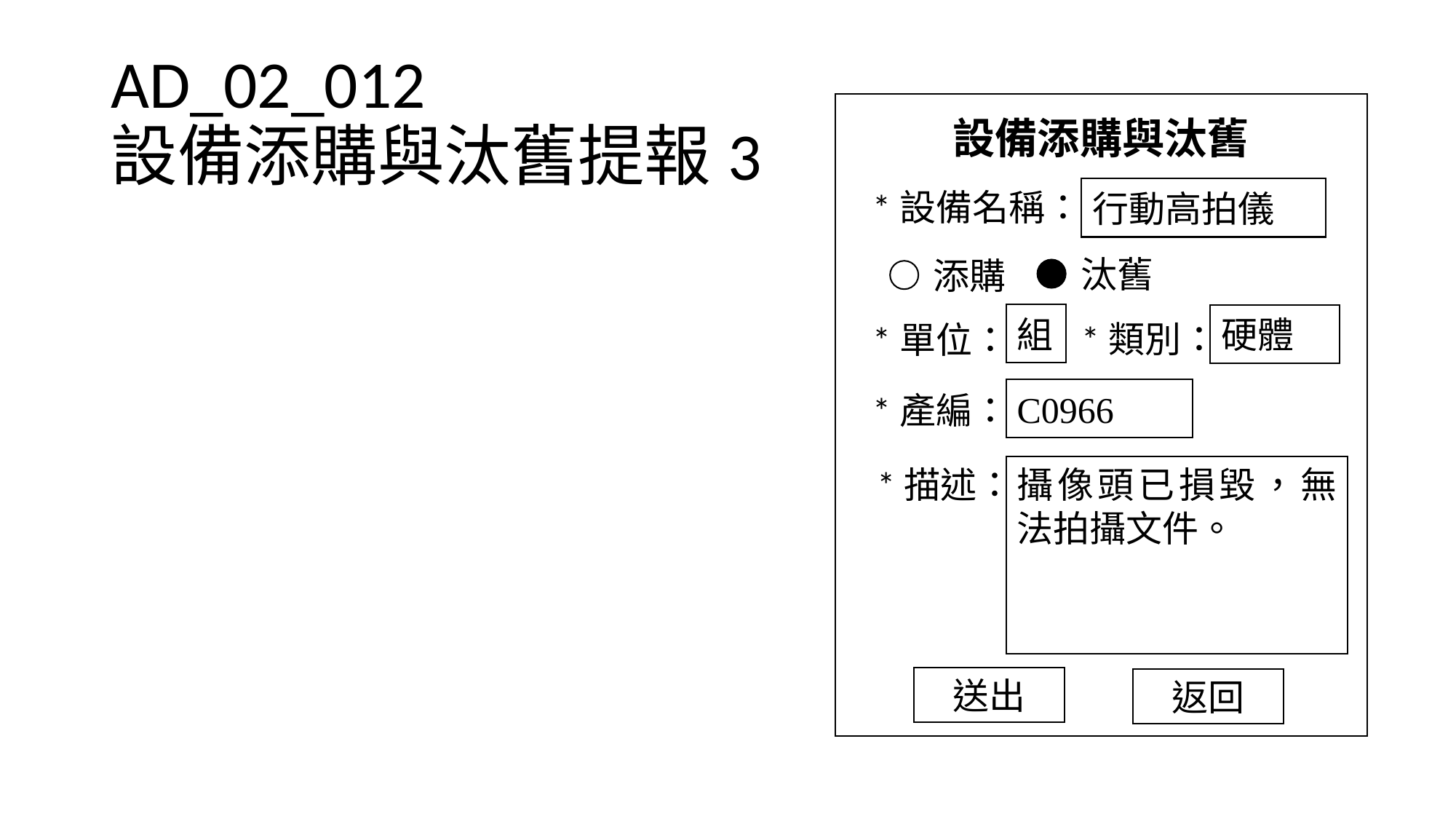

# AD_02_012 設備添購與汰舊提報3

設備添購與汰舊
行動高拍儀
*設備名稱：
汰舊
添購

組
硬體
*類別：
*單位：
C0966
*產編：
*描述：
攝像頭已損毀，無法拍攝文件。
送出
返回